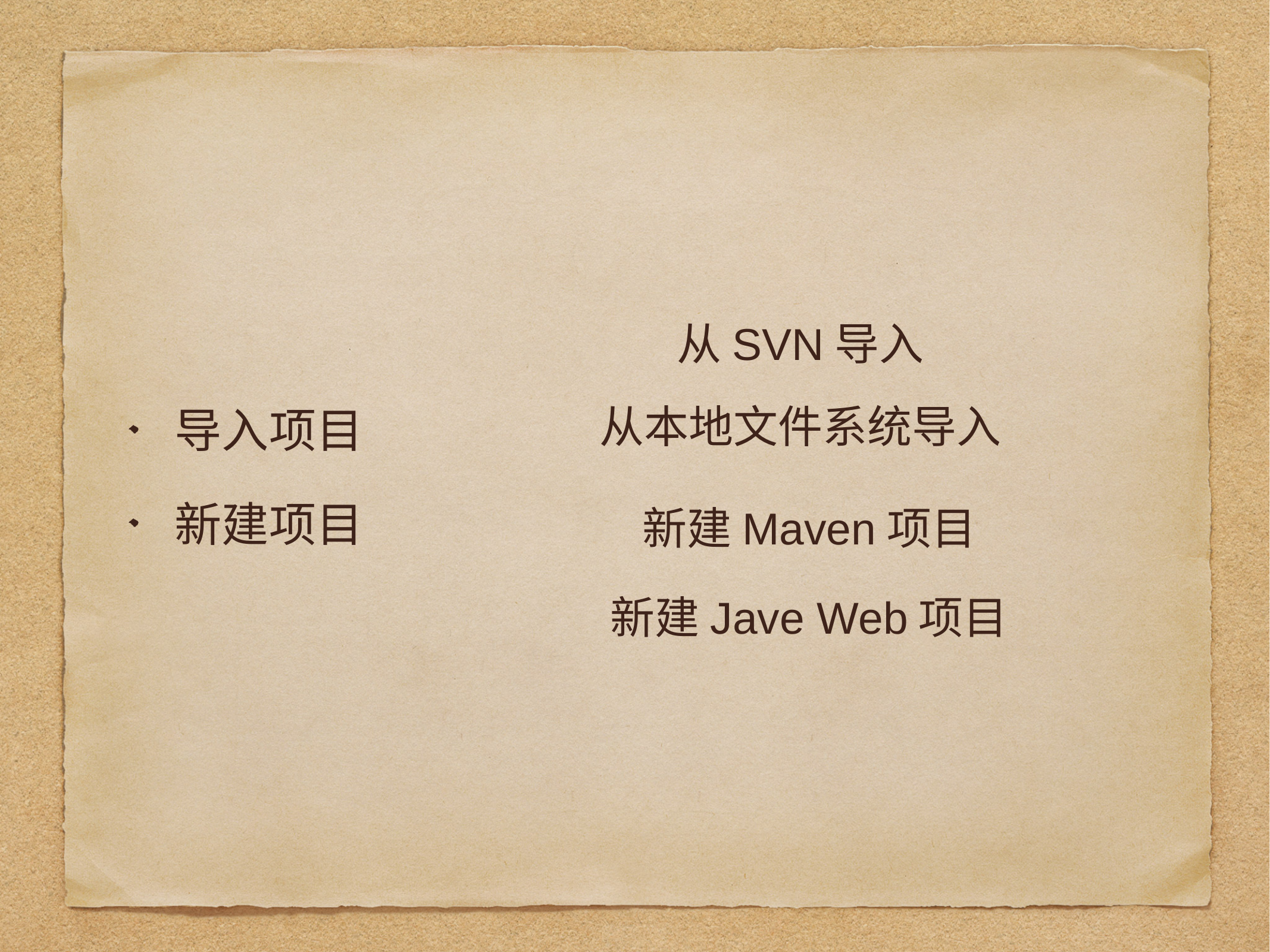

导入项目
新建项目
从SVN导入
从本地文件系统导入
新建Maven项目
新建Jave Web项目